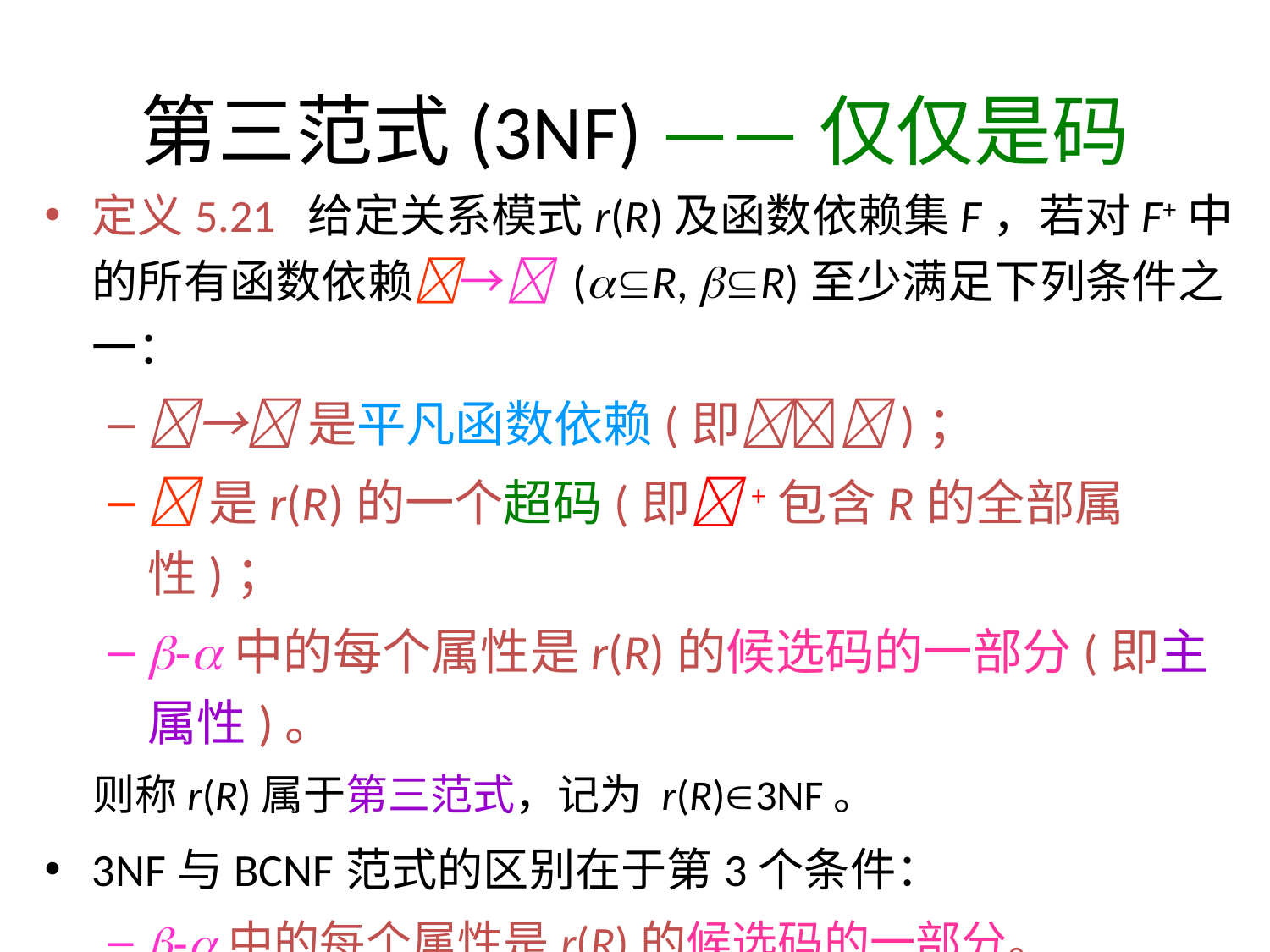

# 第三范式(3NF) ——仅仅是码
定义5.21  给定关系模式r(R)及函数依赖集F，若对F+中的所有函数依赖α→β (α⊆R, β⊆R)至少满足下列条件之一：
α→β是平凡函数依赖(即β⊆α)；
α是r(R)的一个超码(即α+包含R的全部属性)；
β-α中的每个属性是r(R)的候选码的一部分(即主属性)。
    则称r(R)属于第三范式，记为 r(R)∈3NF。
3NF与BCNF范式的区别在于第3个条件：
β-α中的每个属性是r(R)的候选码的一部分。
放松之处：
允许存在主属性对候选码的传递依赖和部分依赖。